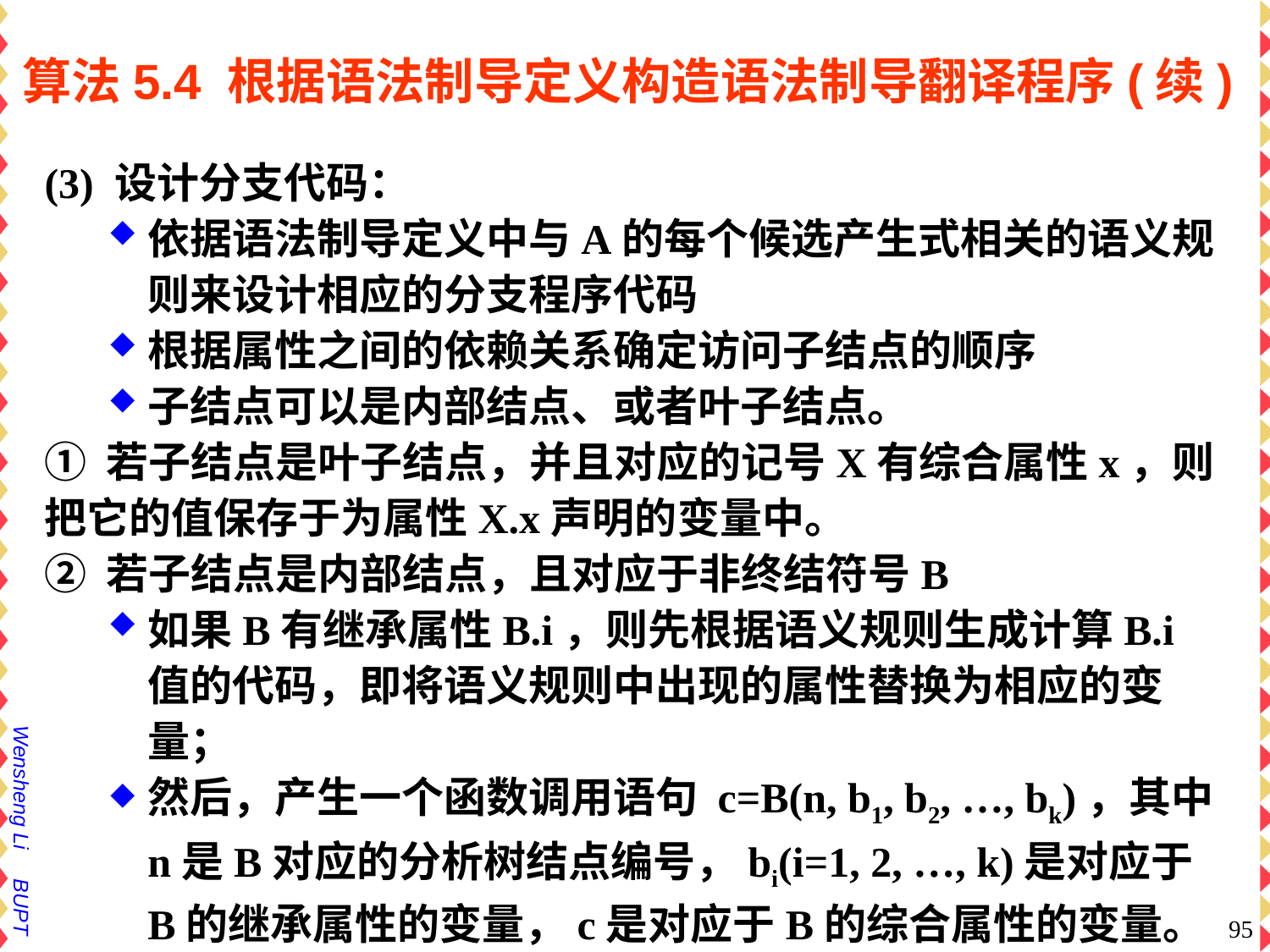

# 算法5.4 根据语法制导定义构造语法制导翻译程序(续)
(3) 设计分支代码：
依据语法制导定义中与A的每个候选产生式相关的语义规则来设计相应的分支程序代码
根据属性之间的依赖关系确定访问子结点的顺序
子结点可以是内部结点、或者叶子结点。
① 若子结点是叶子结点，并且对应的记号X有综合属性x，则把它的值保存于为属性X.x声明的变量中。
② 若子结点是内部结点，且对应于非终结符号B
如果B有继承属性B.i，则先根据语义规则生成计算B.i值的代码，即将语义规则中出现的属性替换为相应的变量；
然后，产生一个函数调用语句 c=B(n, b1, b2, …, bk)，其中n是B对应的分析树结点编号，bi(i=1, 2, …, k)是对应于B的继承属性的变量，c是对应于B的综合属性的变量。
95